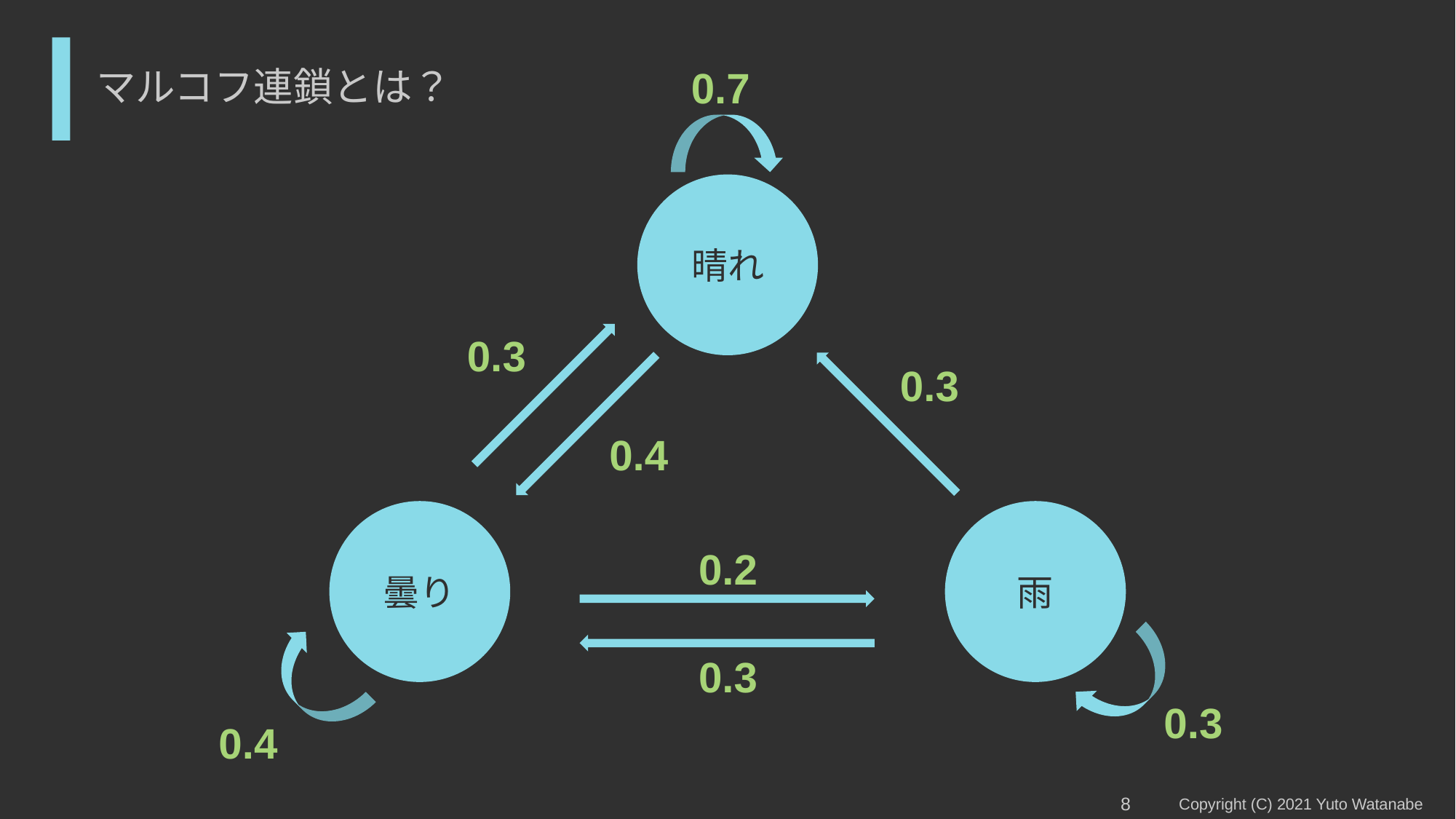

0.7
# マルコフ連鎖とは？

晴れ
0.3
0.3

0.4
曇り
雨
0.2

0.3

0.3
0.4
8